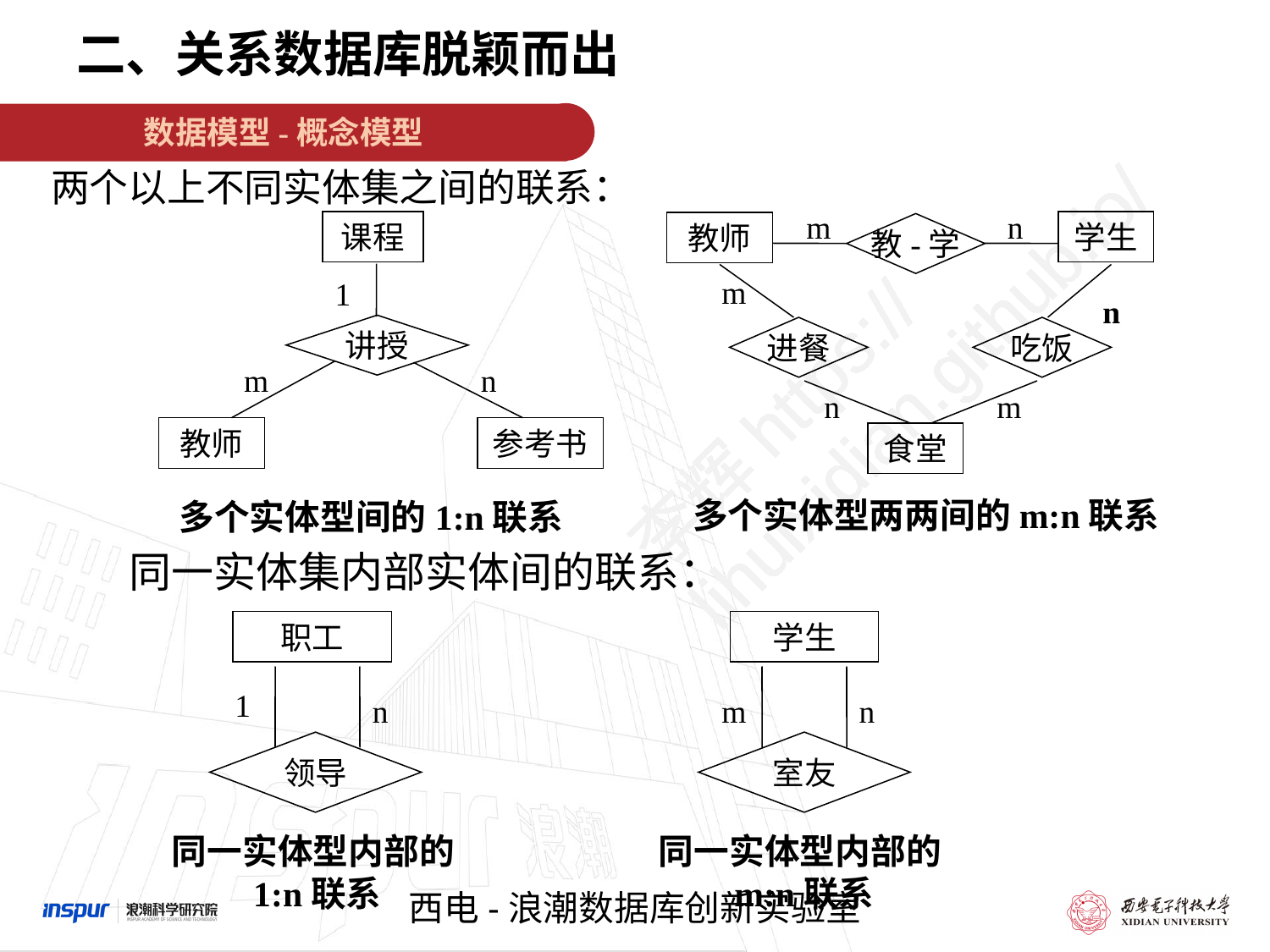

二、关系数据库脱颖而出

数据模型-概念模型
两个以上不同实体集之间的联系：
m
n
学生
教师
教-学

m
n
进餐
吃饭

n

m
食堂
多个实体型两两间的m:n联系
课程

1
讲授
m
n

教师
参考书
多个实体型间的1:n联系
同一实体集内部实体间的联系：
职工

1
n
领导
同一实体型内部的1:n联系
学生

m
n
室友
同一实体型内部的m:n联系